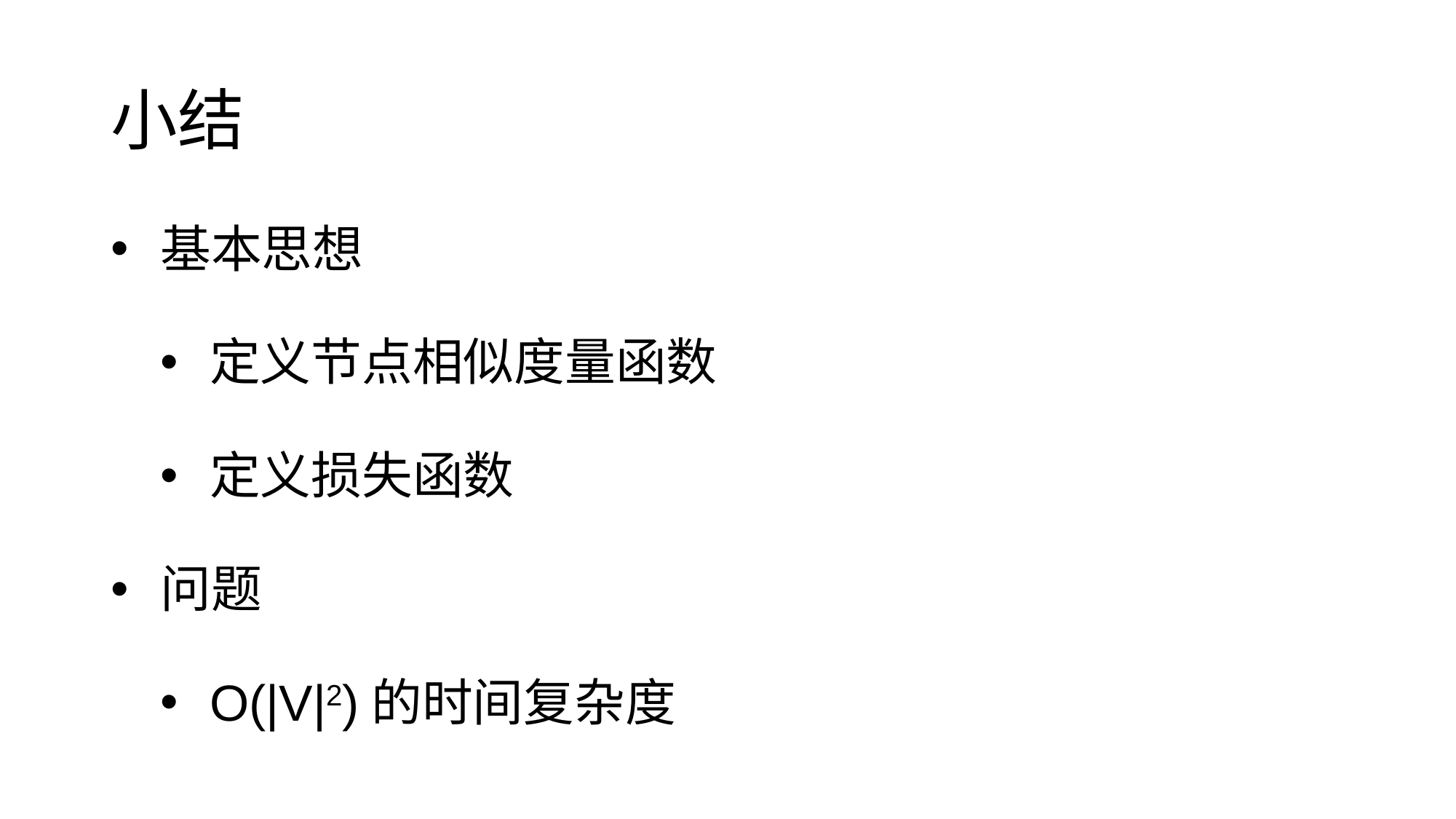

# 小结
基本思想
定义节点相似度量函数
定义损失函数
问题
O(|V|2)的时间复杂度